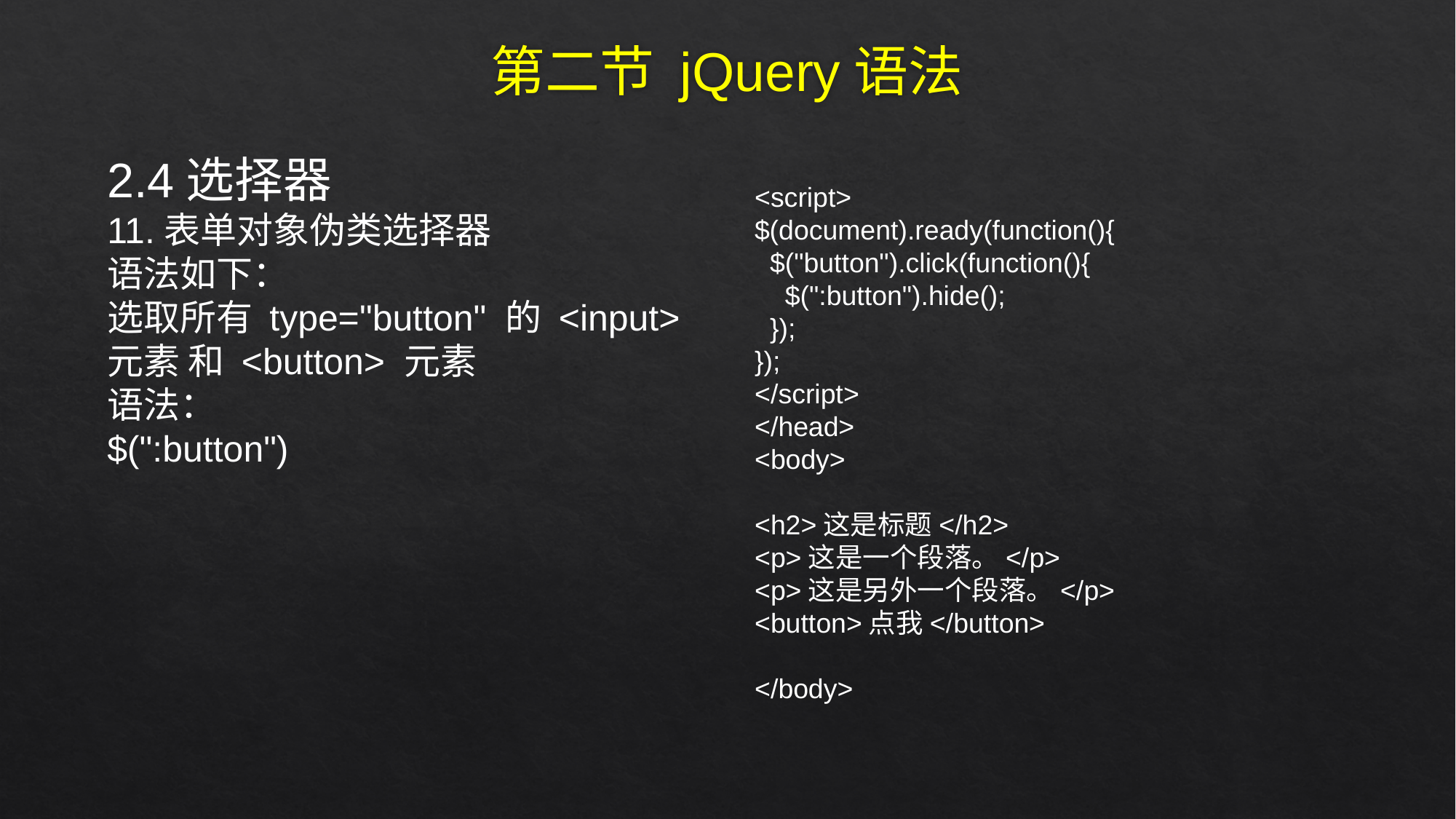

# 第二节 jQuery语法
2.4选择器
11.表单对象伪类选择器
语法如下：
选取所有 type="button" 的 <input>
元素 和 <button> 元素
语法：
$(":button")

<script>
$(document).ready(function(){
  $("button").click(function(){
    $(":button").hide();
  });
});
</script>
</head>
<body>

<h2>这是标题</h2>
<p>这是一个段落。</p>
<p>这是另外一个段落。</p>
<button>点我</button>

</body>